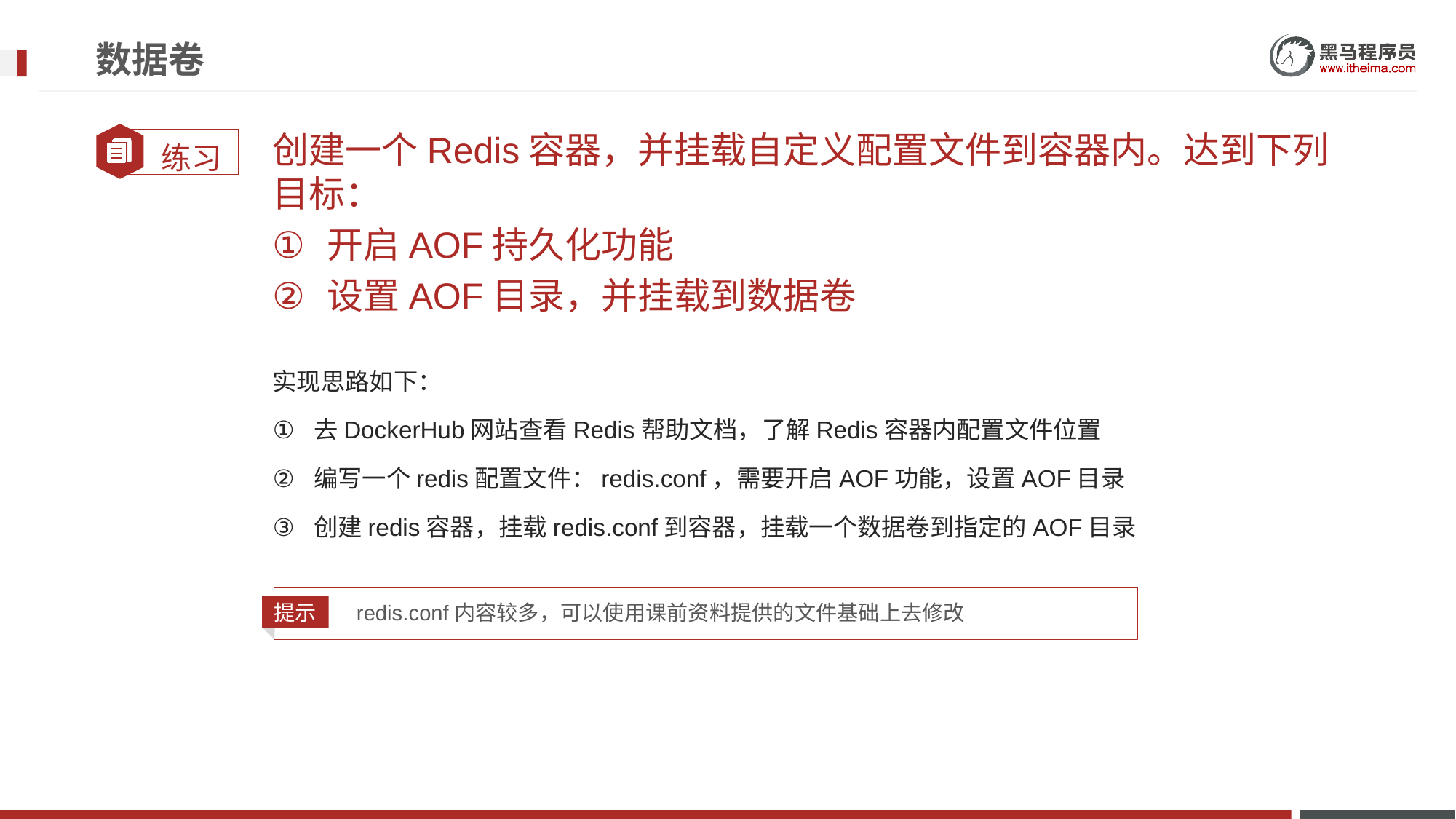

# 数据卷
创建一个Redis容器，并挂载自定义配置文件到容器内。达到下列目标：
开启AOF持久化功能
设置AOF目录，并挂载到数据卷
实现思路如下：
去DockerHub网站查看Redis帮助文档，了解Redis容器内配置文件位置
编写一个redis配置文件：redis.conf，需要开启AOF功能，设置AOF目录
创建redis容器，挂载redis.conf到容器，挂载一个数据卷到指定的AOF目录

提示

redis.conf内容较多，可以使用课前资料提供的文件基础上去修改